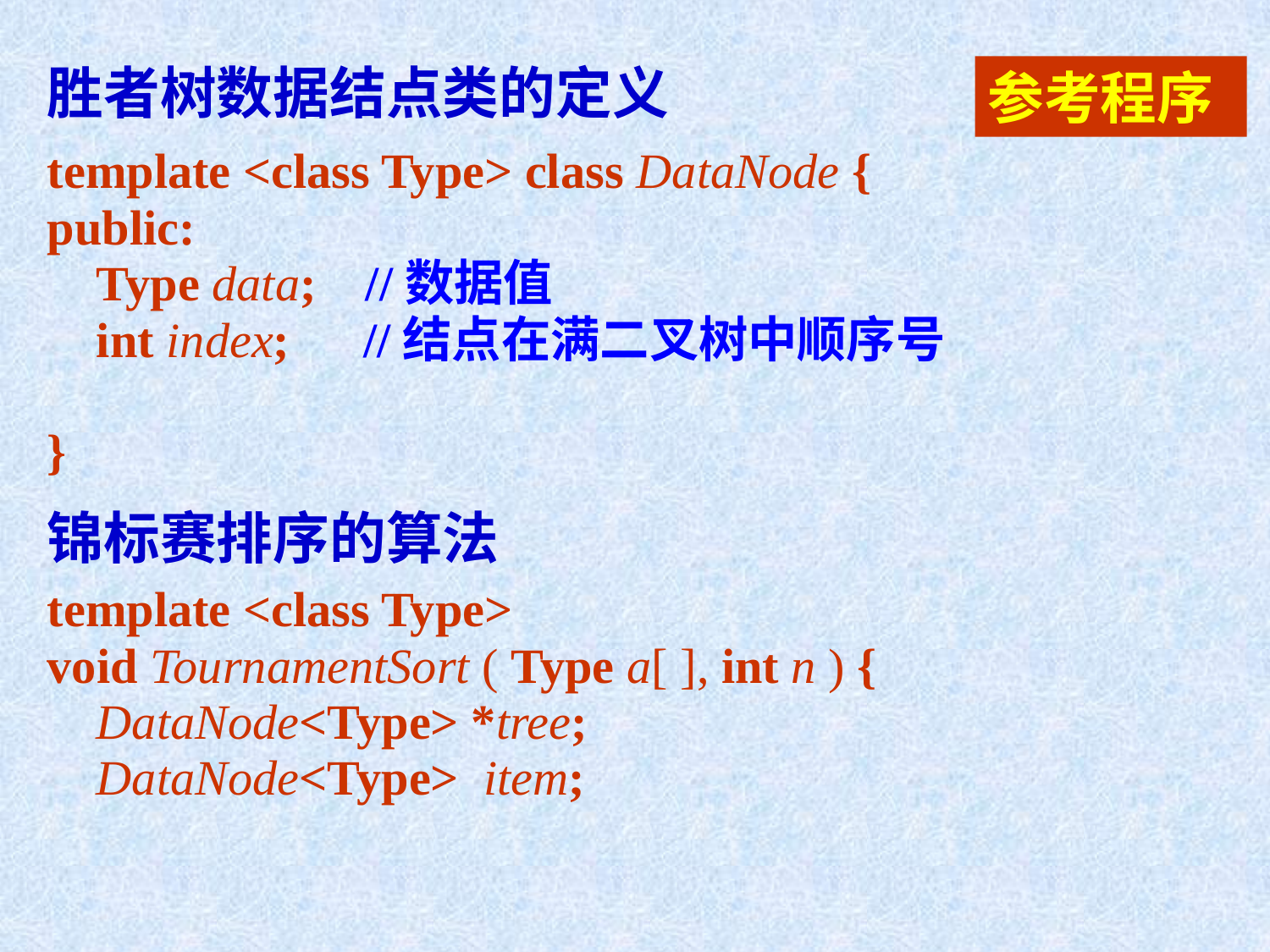

参考程序
胜者树数据结点类的定义

template <class Type> class DataNode {
public:
    Type data;    //数据值
    int index;      //结点在满二叉树中顺序号

}

锦标赛排序的算法

template <class Type>
void TournamentSort ( Type a[ ], int n ) {
    DataNode<Type> *tree;
    DataNode<Type>  item;